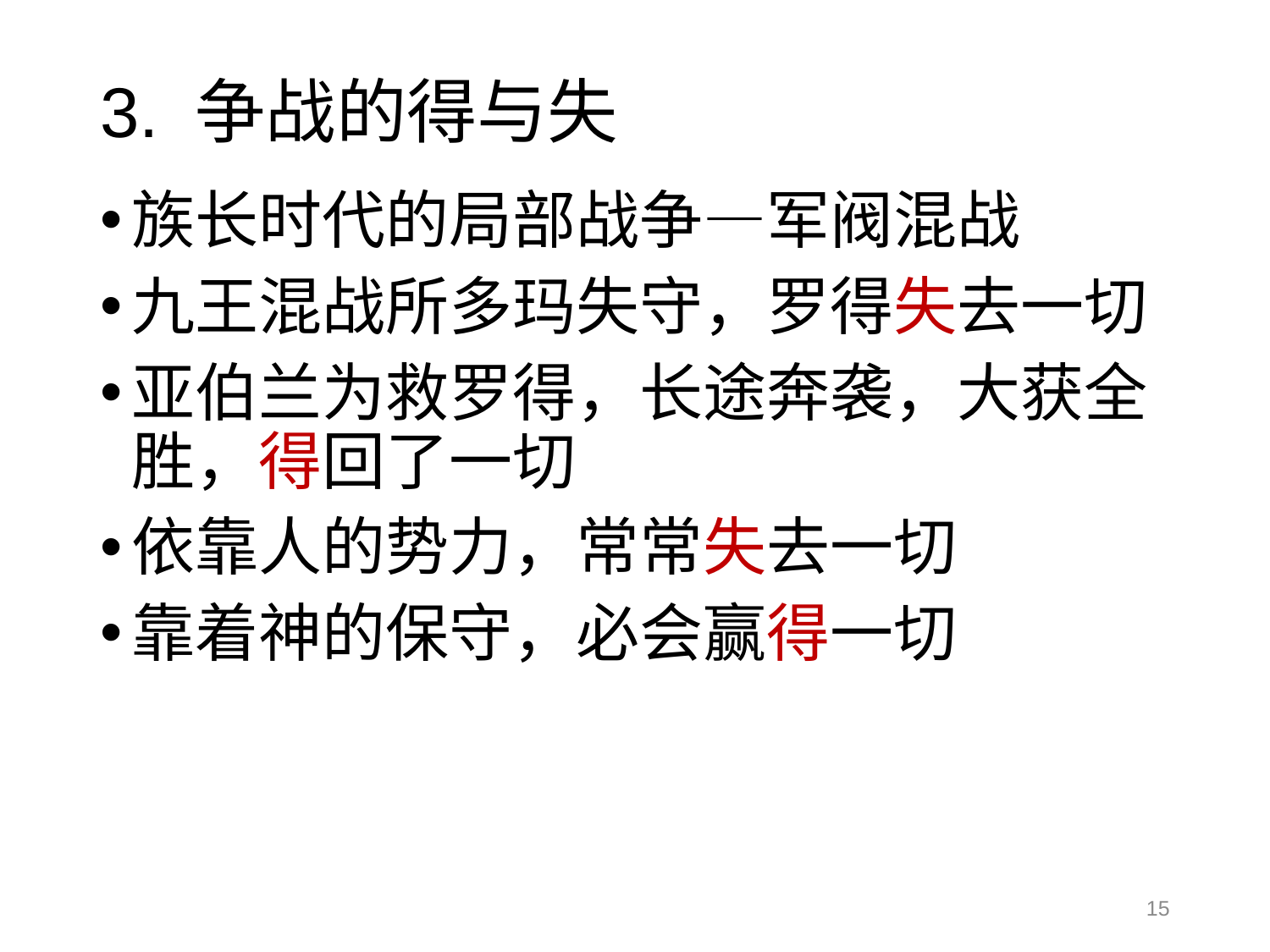

# 3. 争战的得与失
族长时代的局部战争—军阀混战
九王混战所多玛失守，罗得失去一切
亚伯兰为救罗得，长途奔袭，大获全胜，得回了一切
依靠人的势力，常常失去一切
靠着神的保守，必会赢得一切
15